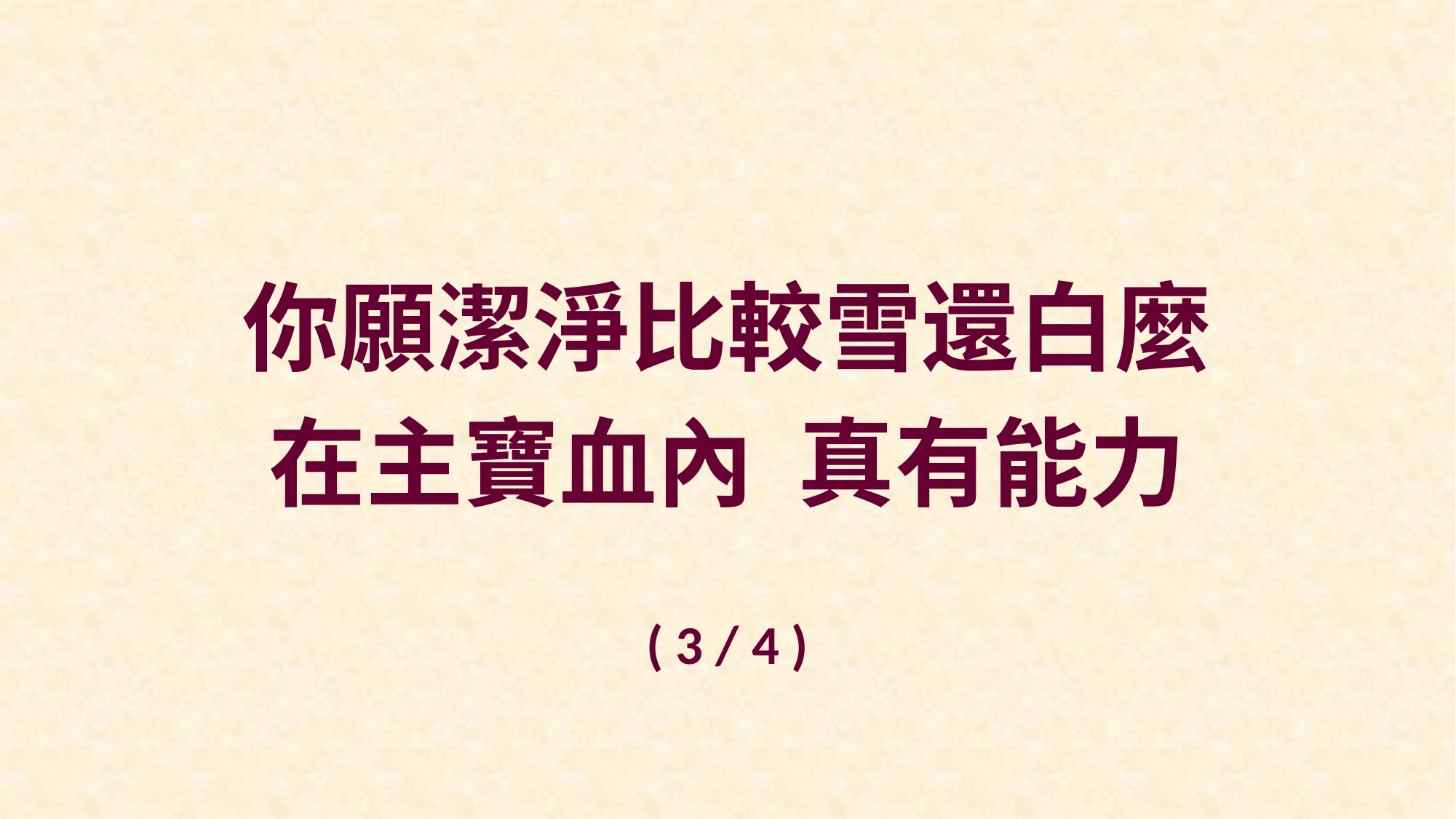

你願潔淨比較雪還白麼
在主寶血內  真有能力
( 3 / 4 )